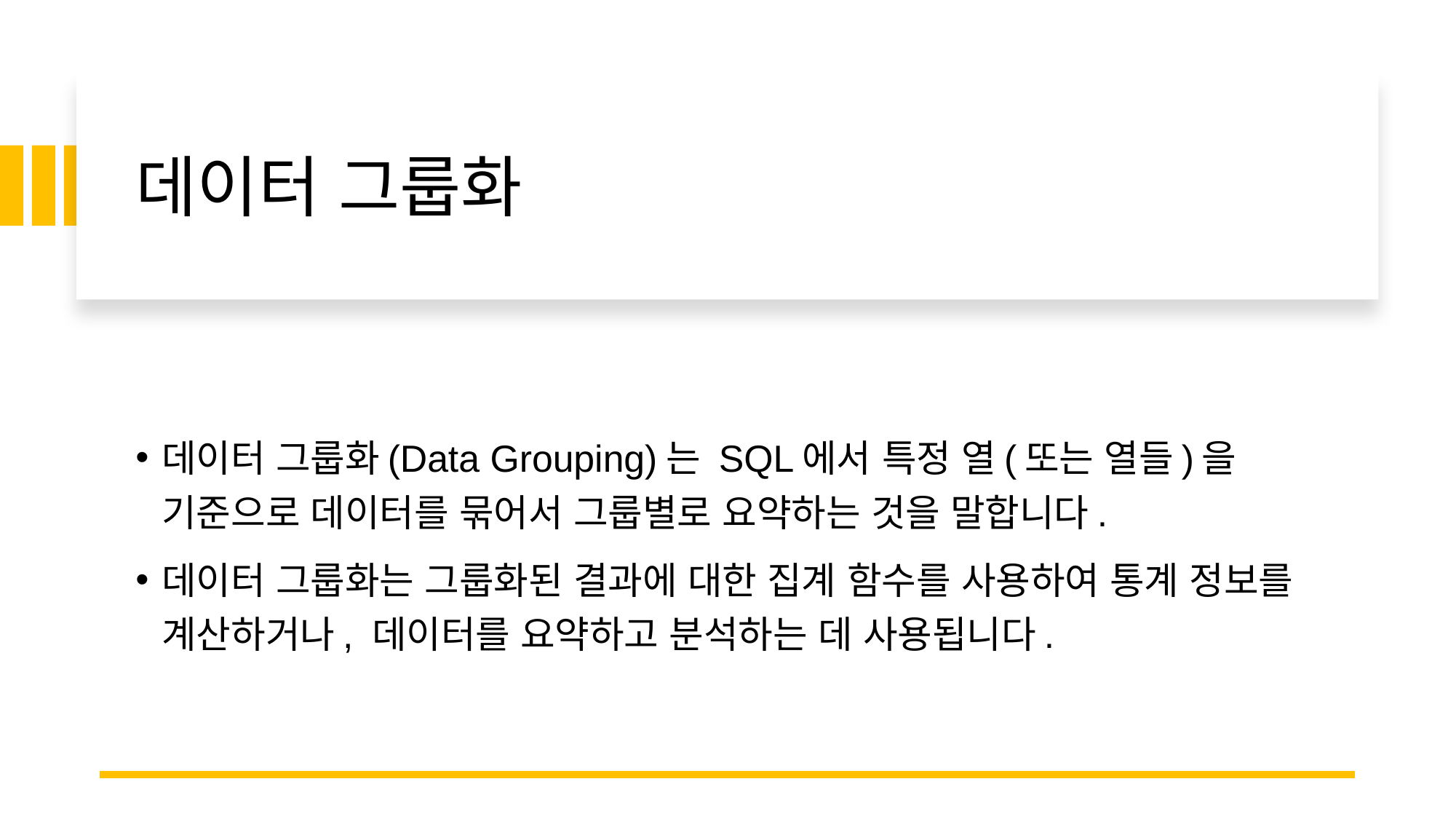

# 데이터 그룹화
데이터 그룹화(Data Grouping)는 SQL에서 특정 열(또는 열들)을 기준으로 데이터를 묶어서 그룹별로 요약하는 것을 말합니다.
데이터 그룹화는 그룹화된 결과에 대한 집계 함수를 사용하여 통계 정보를 계산하거나, 데이터를 요약하고 분석하는 데 사용됩니다.